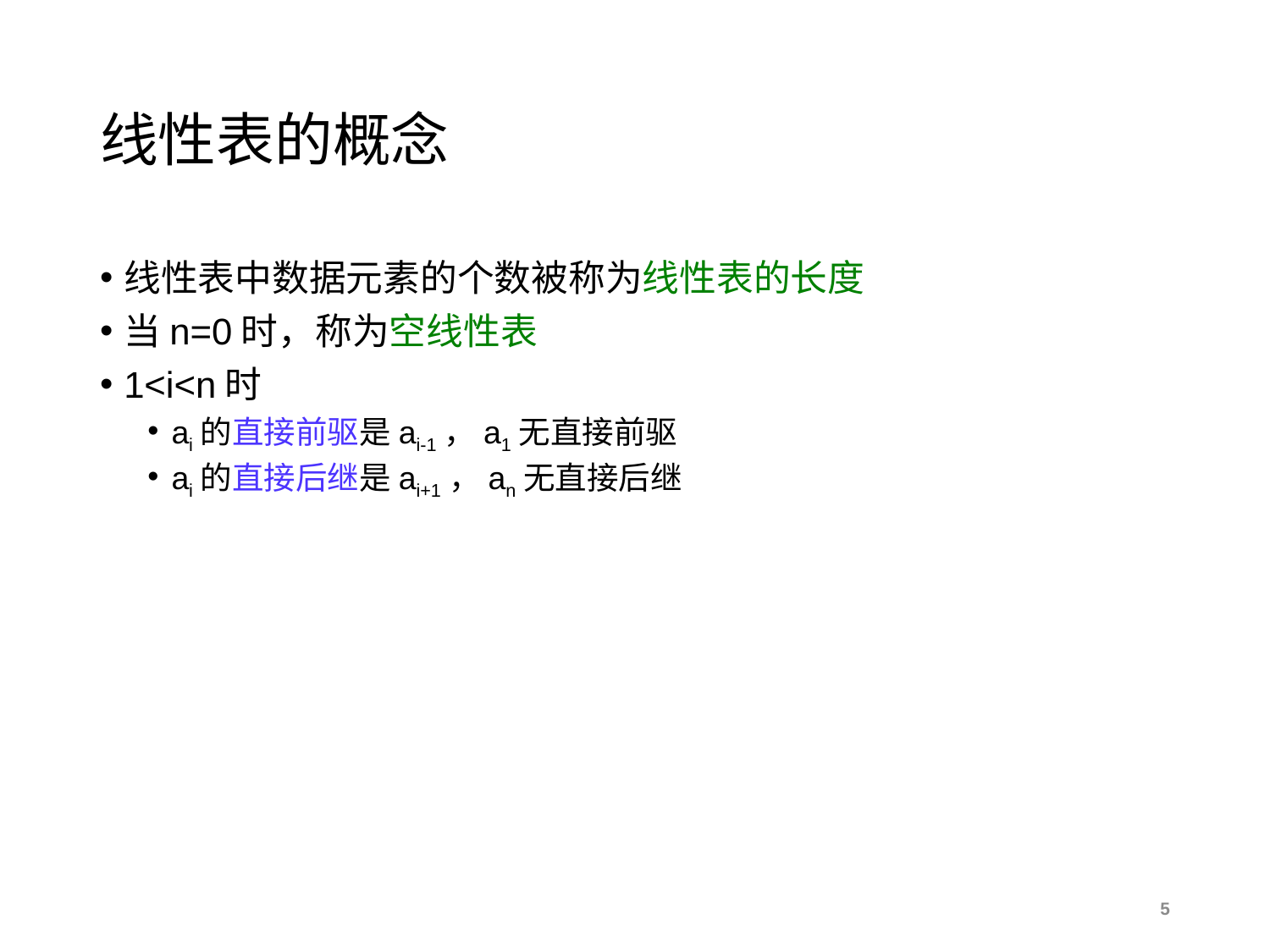

# 线性表的概念
线性表中数据元素的个数被称为线性表的长度
当n=0时，称为空线性表
1<i<n时
ai的直接前驱是ai-1，a1无直接前驱
ai的直接后继是ai+1，an无直接后继
5